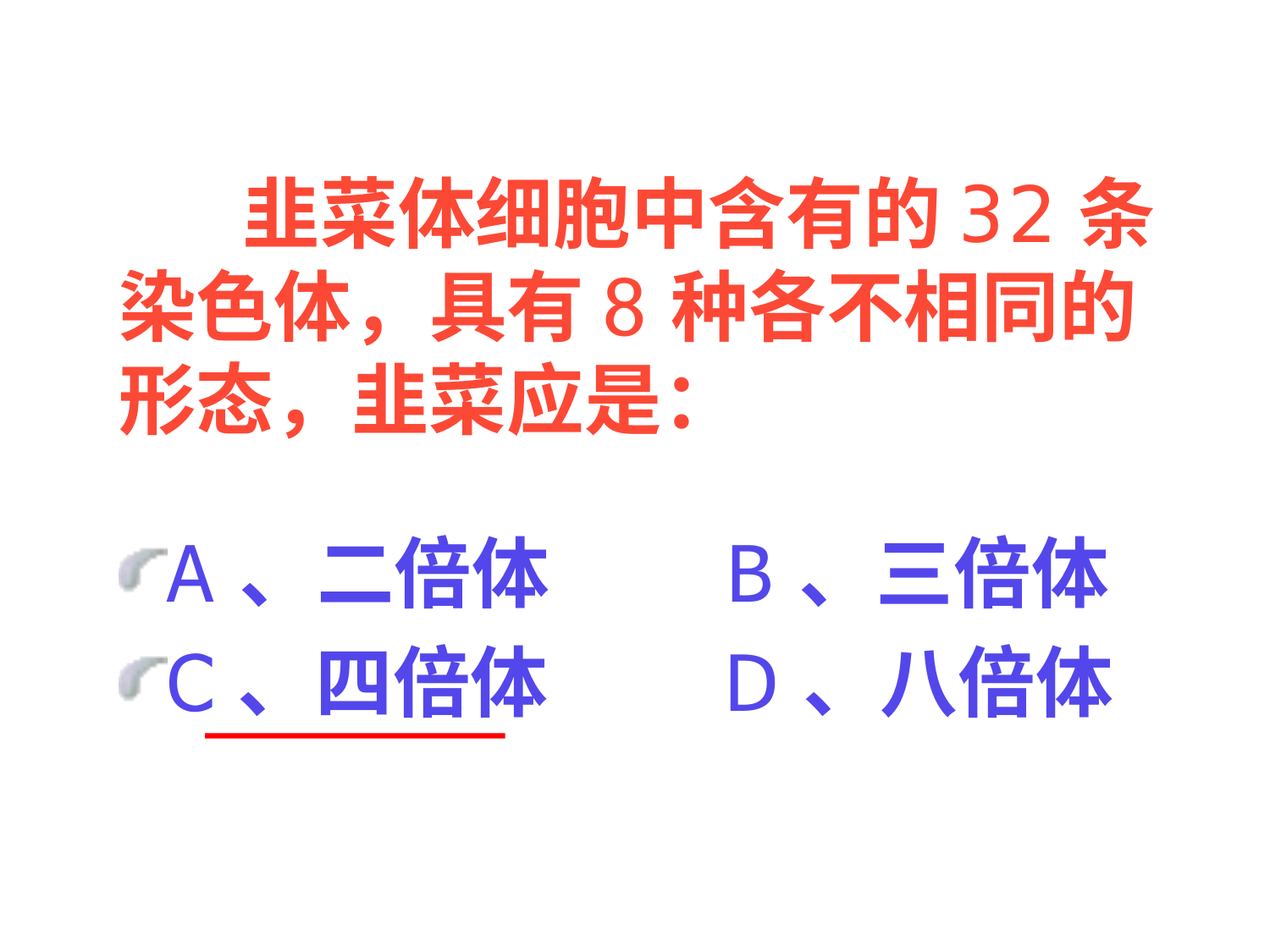

# 韭菜体细胞中含有的32条染色体，具有8种各不相同的形态，韭菜应是：
A、二倍体         B、三倍体
C、四倍体         D、八倍体